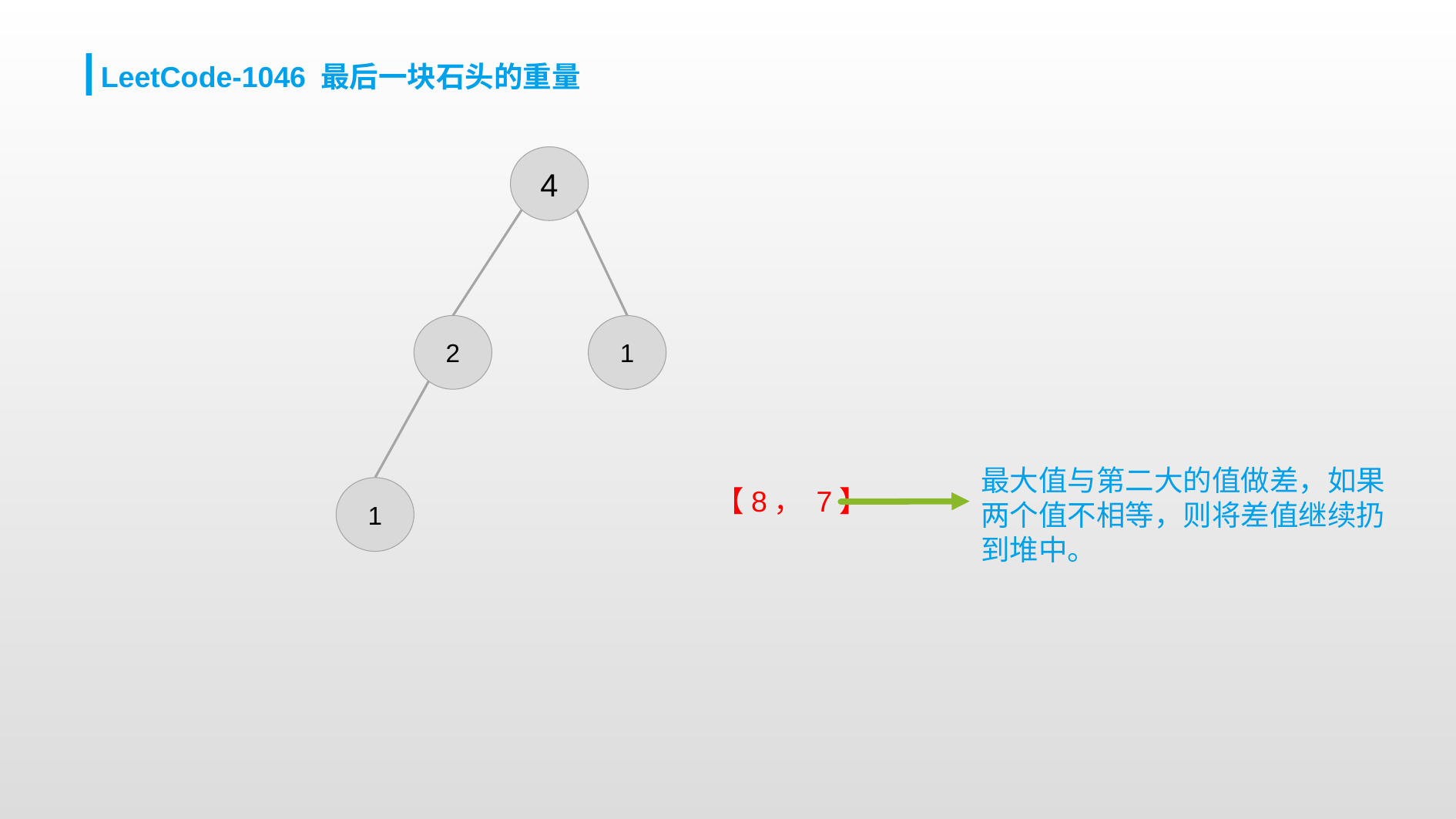

LeetCode-1046 最后一块石头的重量
4
2
1
最大值与第二大的值做差，如果两个值不相等，则将差值继续扔到堆中。
1
【8， 7】